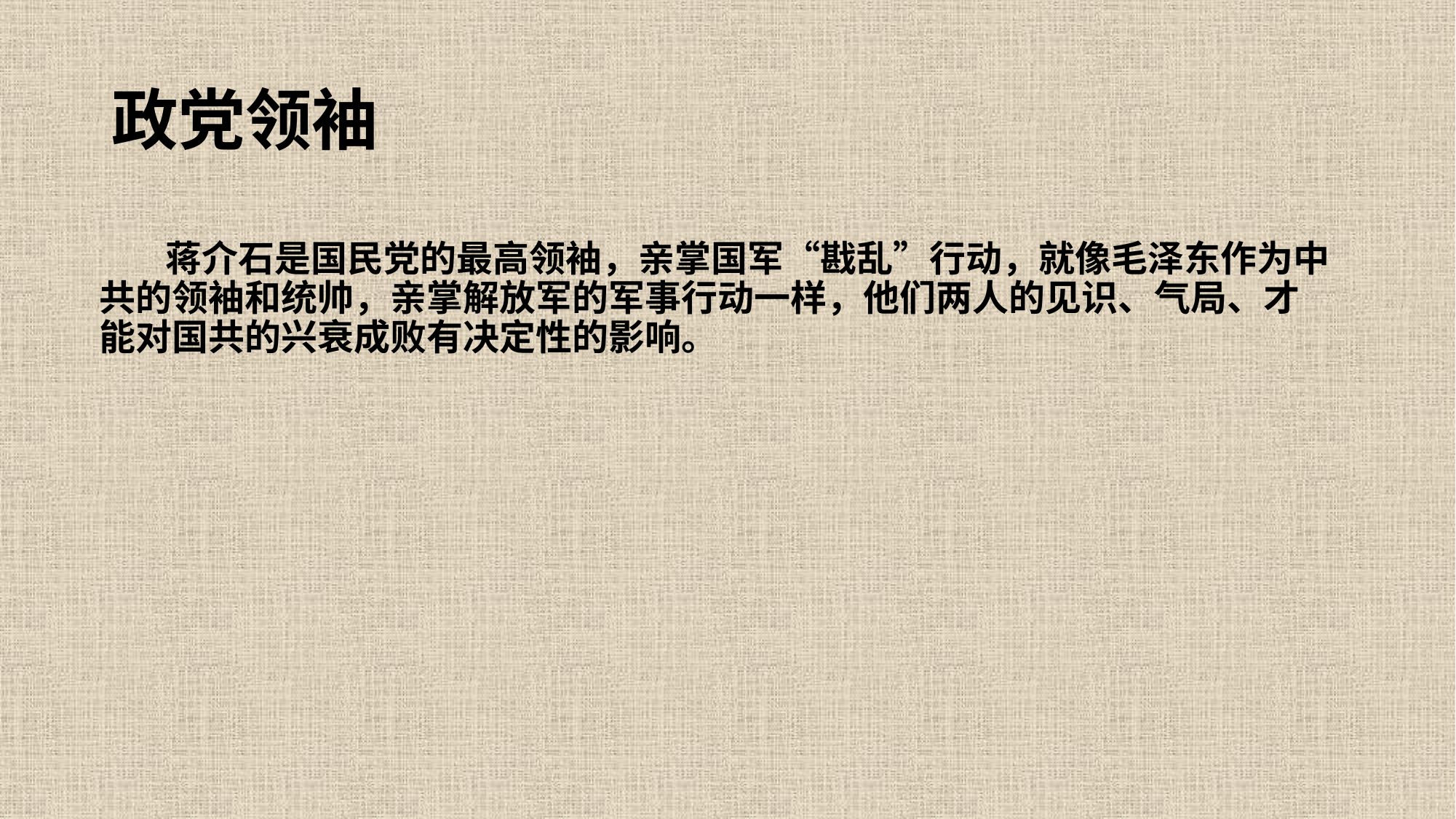

# 政党领袖
       蒋介石是国民党的最高领袖，亲掌国军“戡乱”行动，就像毛泽东作为中共的领袖和统帅，亲掌解放军的军事行动一样，他们两人的见识、气局、才能对国共的兴衰成败有决定性的影响。